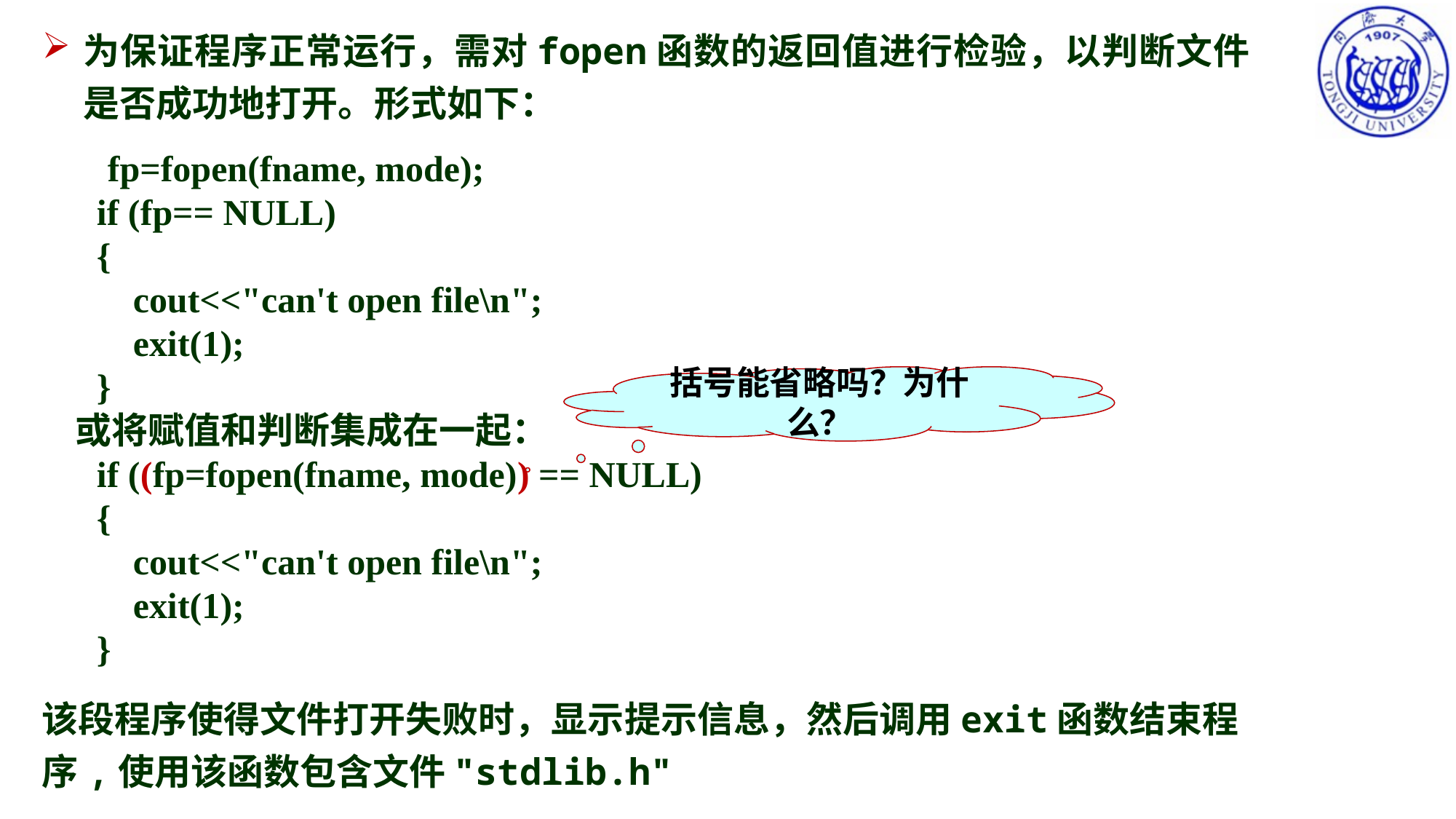

为保证程序正常运行，需对fopen函数的返回值进行检验，以判断文件是否成功地打开。形式如下：
   fp=fopen(fname, mode);
      if (fp== NULL)
      {
          cout<<"can't open file\n";
          exit(1);
      }
   或将赋值和判断集成在一起：
      if ((fp=fopen(fname, mode)) == NULL)
      {
          cout<<"can't open file\n";
          exit(1);
      }
该段程序使得文件打开失败时，显示提示信息，然后调用exit函数结束程序,使用该函数包含文件"stdlib.h"
括号能省略吗？为什么？